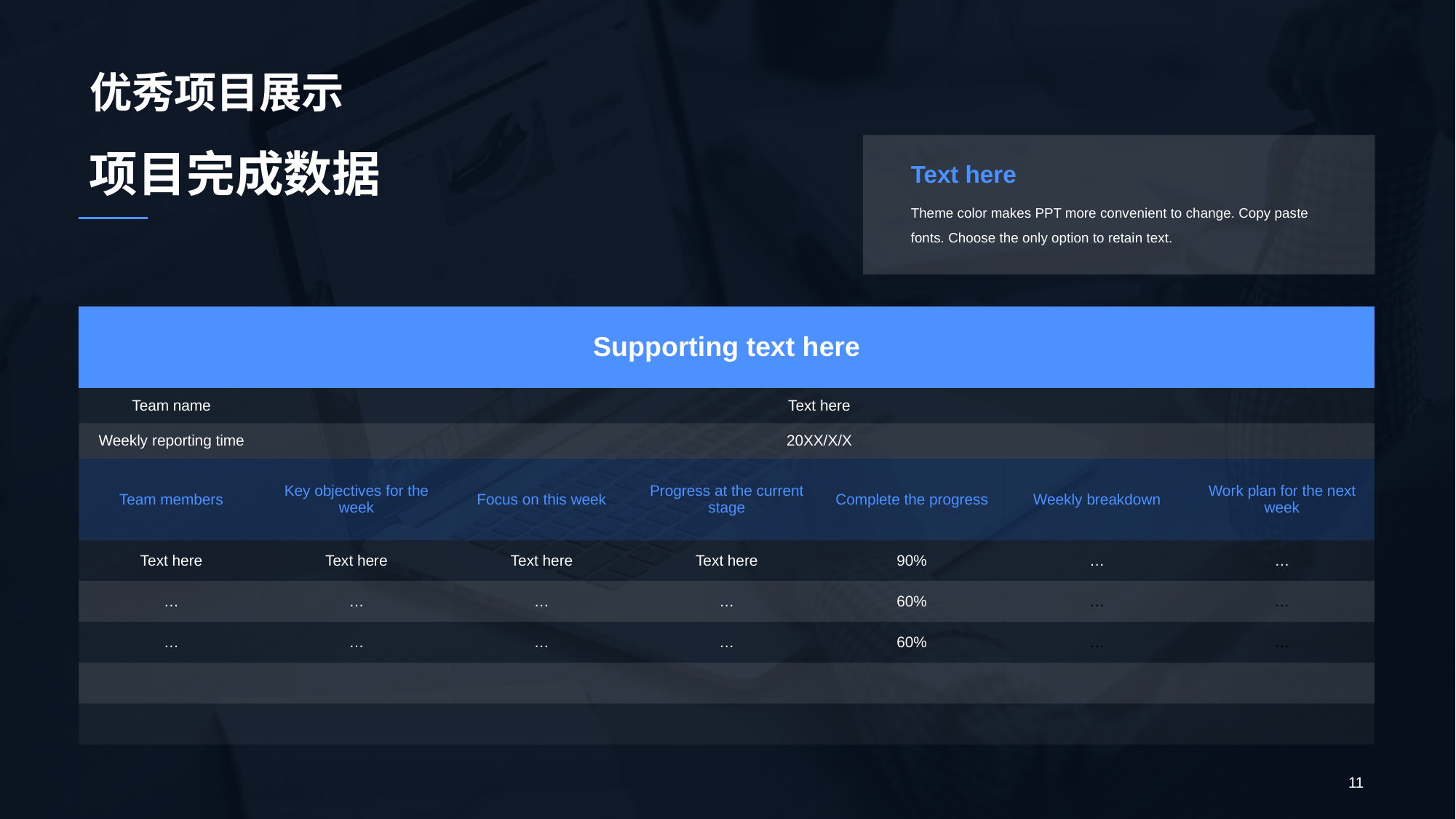

# 优秀项目展示

Text here
Theme color makes PPT more convenient to change. Copy paste fonts. Choose the only option to retain text.
项目完成数据
| Supporting text here |  |  |  |  |  |  |
| --- | --- | --- | --- | --- | --- | --- |
| Team name | Text here |  |  |  |  |  |
| Weekly reporting time | 20XX/X/X |  |  |  |  |  |
| Team members | Key objectives for the week | Focus on this week | Progress at the current stage | Complete the progress | Weekly breakdown | Work plan for the next week |
| Text here | Text here | Text here | Text here | 90% | … | … |
| … | … | … | … | 60% | … | … |
| … | … | … | … | 60% | … | … |
|  |  |  |  |  |  |  |
|  |  |  |  |  |  |  |
11